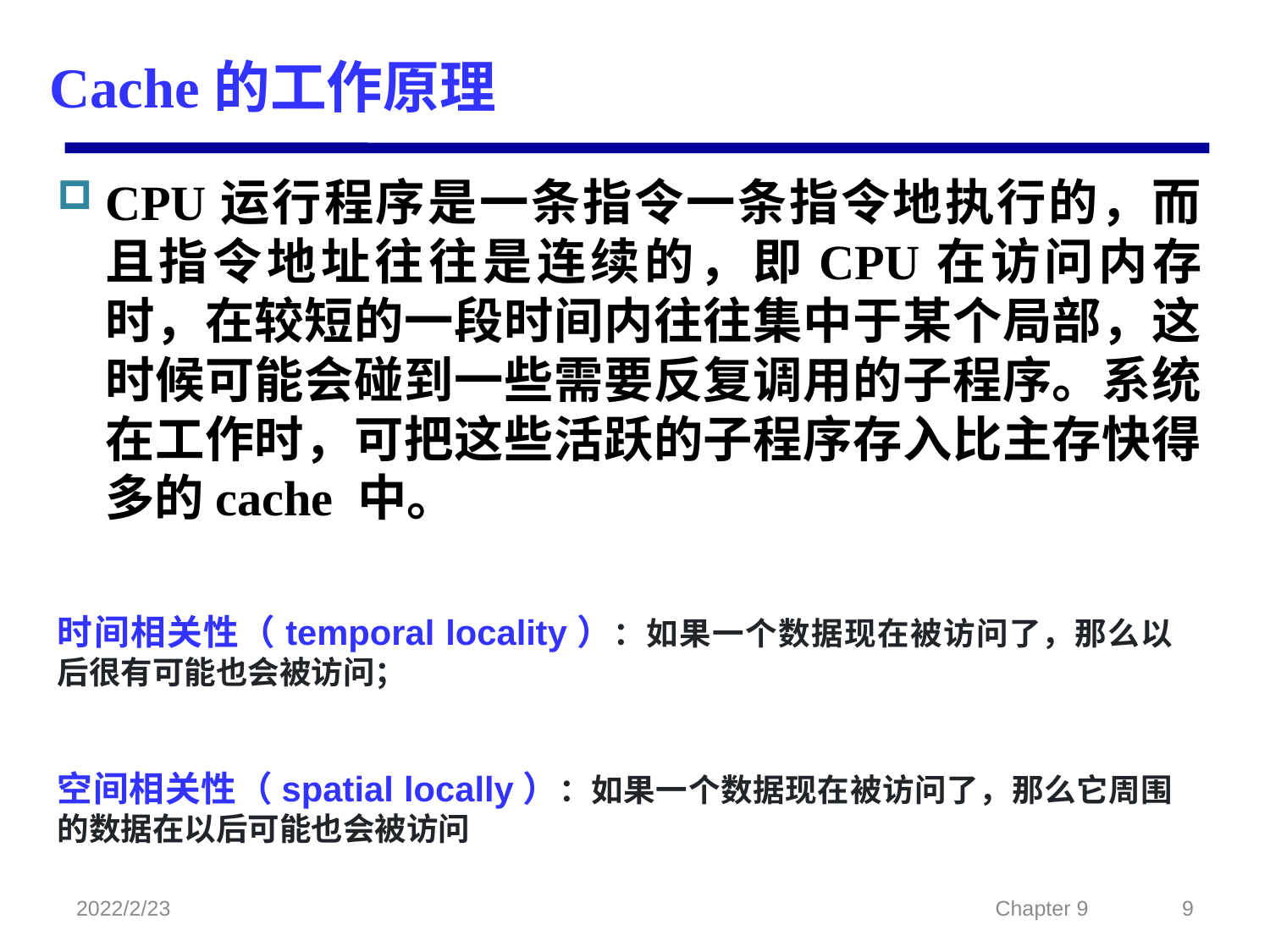

# Cache的工作原理
CPU运行程序是一条指令一条指令地执行的，而且指令地址往往是连续的，即CPU在访问内存时，在较短的一段时间内往往集中于某个局部，这时候可能会碰到一些需要反复调用的子程序。系统在工作时，可把这些活跃的子程序存入比主存快得多的cache 中。
时间相关性（temporal locality）：如果一个数据现在被访问了，那么以后很有可能也会被访问；

空间相关性（spatial locally）：如果一个数据现在被访问了，那么它周围的数据在以后可能也会被访问
2022/2/23
Chapter 9
9